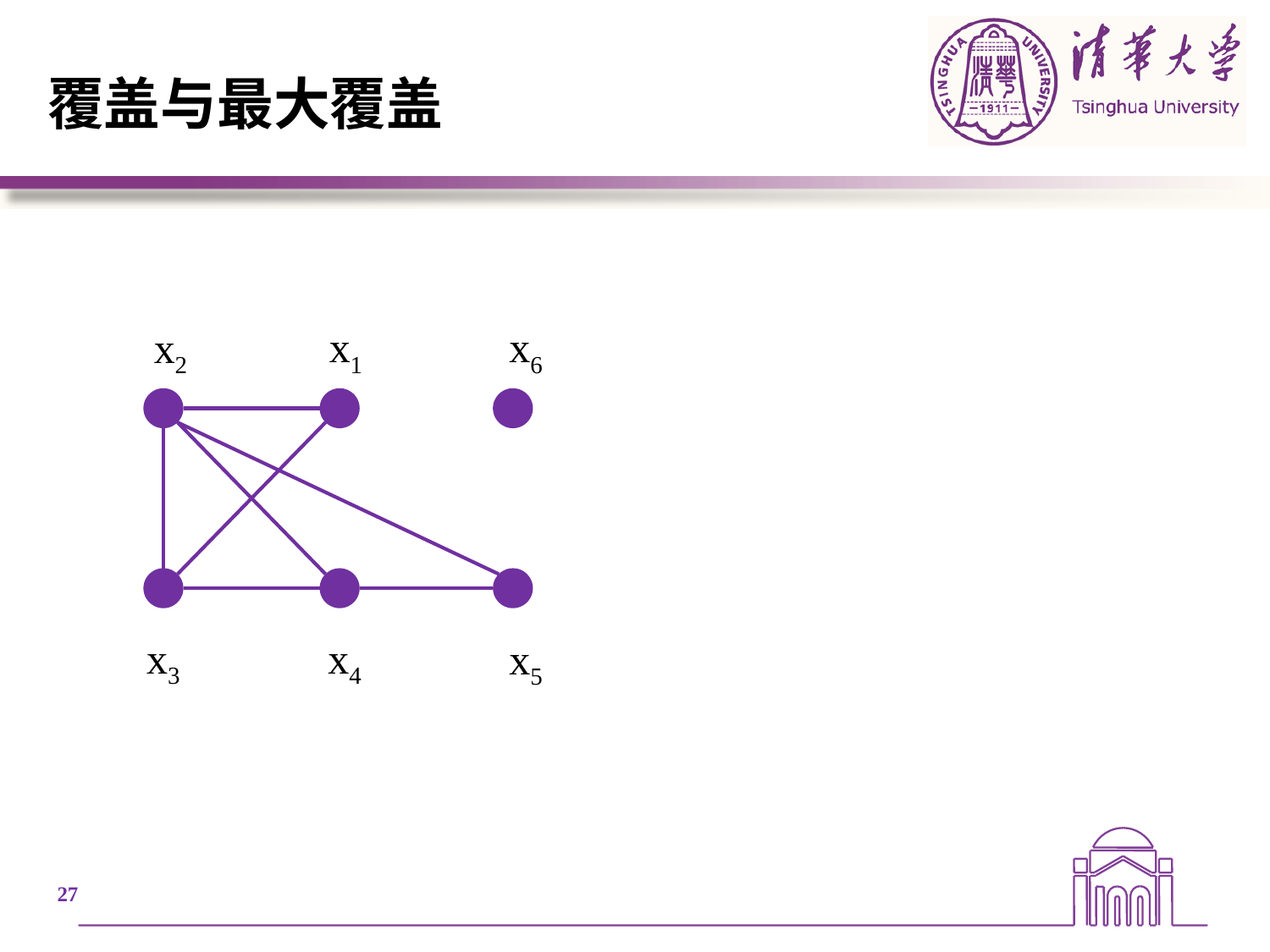

# 覆盖与最大覆盖
x1
x6
x2

x4
x3
x5